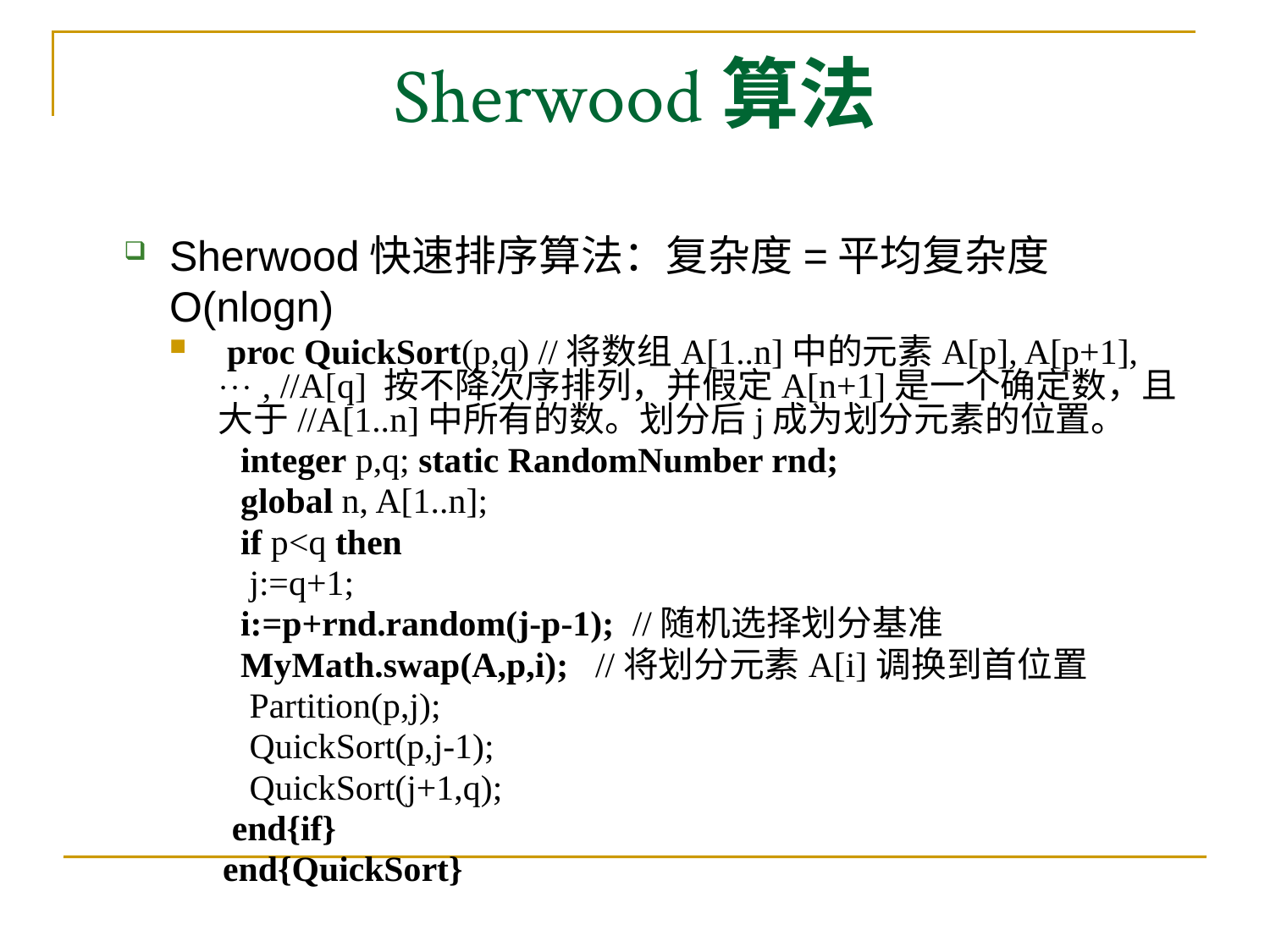

# Sherwood算法
Sherwood快速排序算法：复杂度=平均复杂度O(nlogn)
 proc QuickSort(p,q) //将数组A[1..n]中的元素A[p], A[p+1], … , //A[q] 按不降次序排列，并假定A[n+1]是一个确定数，且大于//A[1..n]中所有的数。划分后j成为划分元素的位置。
        integer p,q; static RandomNumber rnd;
        global n, A[1..n];
        if p<q then
         j:=q+1;
        i:=p+rnd.random(j-p-1);  //随机选择划分基准
        MyMath.swap(A,p,i);   //将划分元素A[i]调换到首位置
         Partition(p,j);
         QuickSort(p,j-1);
         QuickSort(j+1,q);
       end{if}
      end{QuickSort}